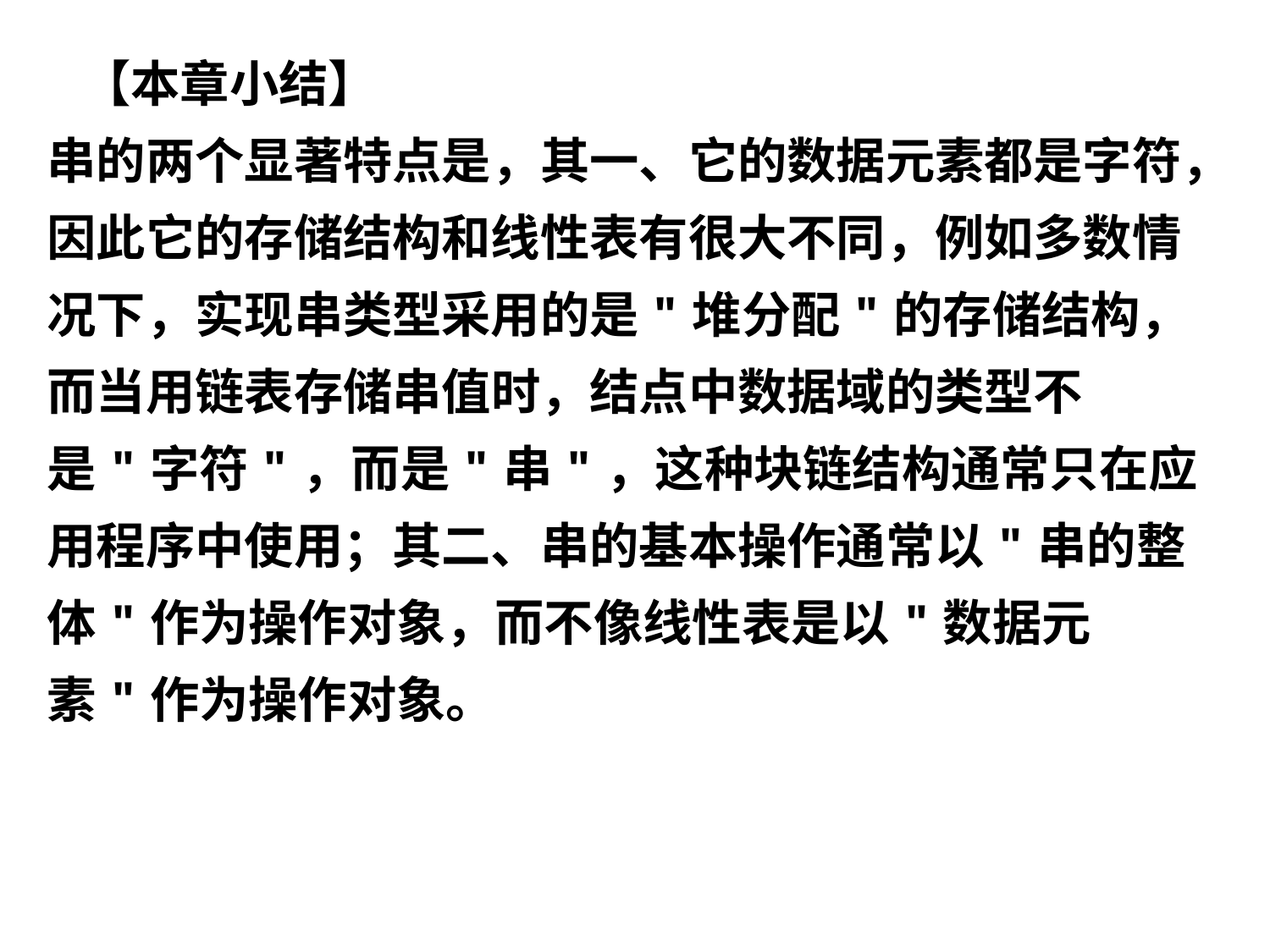

【本章小结】
串的两个显著特点是，其一、它的数据元素都是字符，因此它的存储结构和线性表有很大不同，例如多数情况下，实现串类型采用的是"堆分配"的存储结构，而当用链表存储串值时，结点中数据域的类型不是"字符"，而是"串"，这种块链结构通常只在应用程序中使用；其二、串的基本操作通常以"串的整体"作为操作对象，而不像线性表是以"数据元素"作为操作对象。